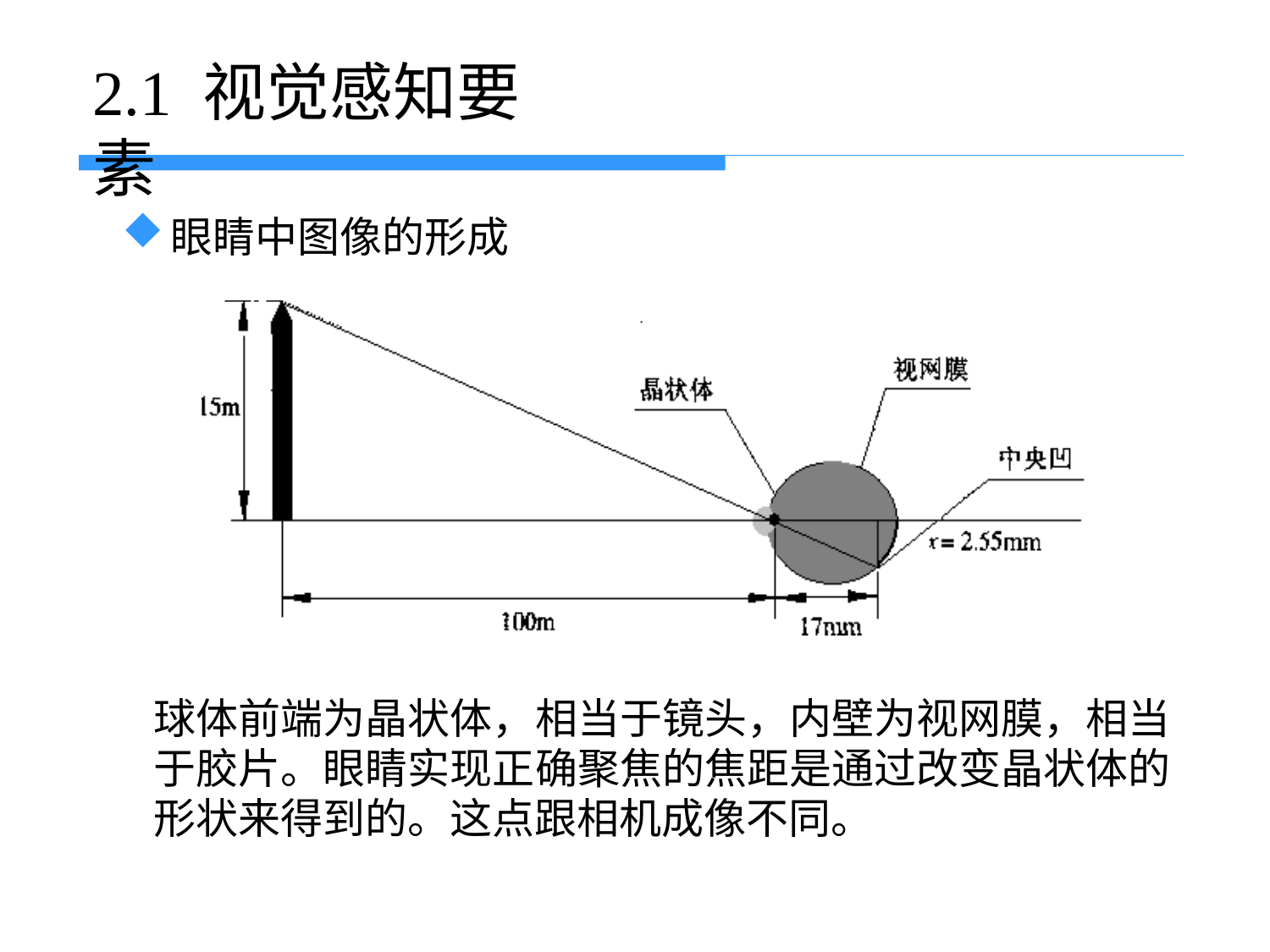

# 2.1 视觉感知要素
眼睛中图像的形成

球体前端为晶状体，相当于镜头，内壁为视网膜，相当 于胶片。眼睛实现正确聚焦的焦距是通过改变晶状体的 形状来得到的。这点跟相机成像不同。